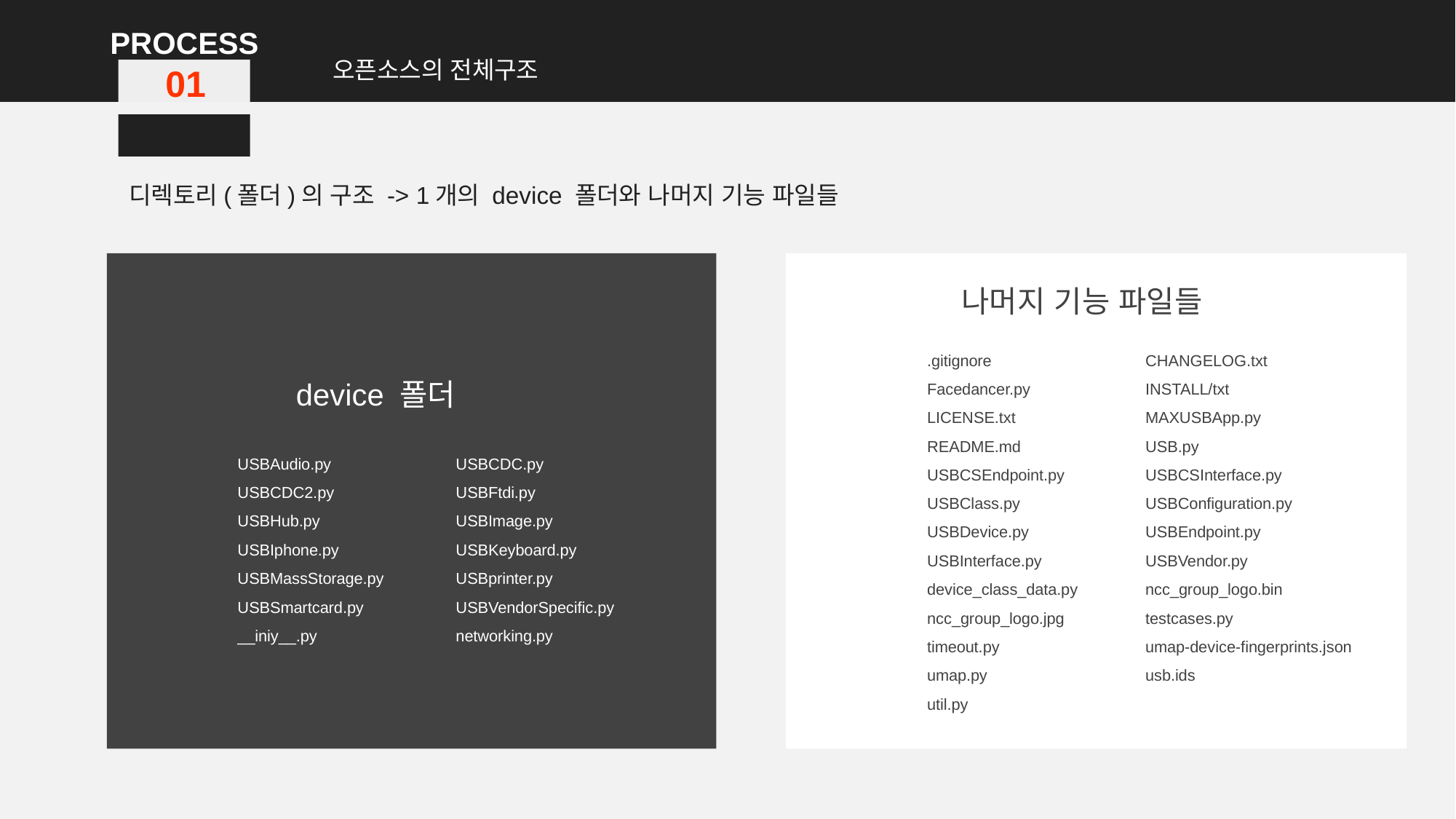

PROCESS
오픈소스의 전체구조
01

디렉토리(폴더)의 구조 -> 1개의 device 폴더와 나머지 기능 파일들
	       device 폴더

	USBAudio.py		USBCDC.py
	USBCDC2.py		USBFtdi.py
	USBHub.py		USBImage.py
	USBIphone.py		USBKeyboard.py
	USBMassStorage.py	USBprinter.py
	USBSmartcard.py	USBVendorSpecific.py
	__iniy__.py		networking.py
	    나머지 기능 파일들

	.gitignore		CHANGELOG.txt
	Facedancer.py		INSTALL/txt
	LICENSE.txt		MAXUSBApp.py
	README.md		USB.py
	USBCSEndpoint.py	USBCSInterface.py
	USBClass.py		USBConfiguration.py
	USBDevice.py		USBEndpoint.py
	USBInterface.py	USBVendor.py
	device_class_data.py	ncc_group_logo.bin
	ncc_group_logo.jpg	testcases.py
	timeout.py		umap-device-fingerprints.json
	umap.py		usb.ids
	util.py